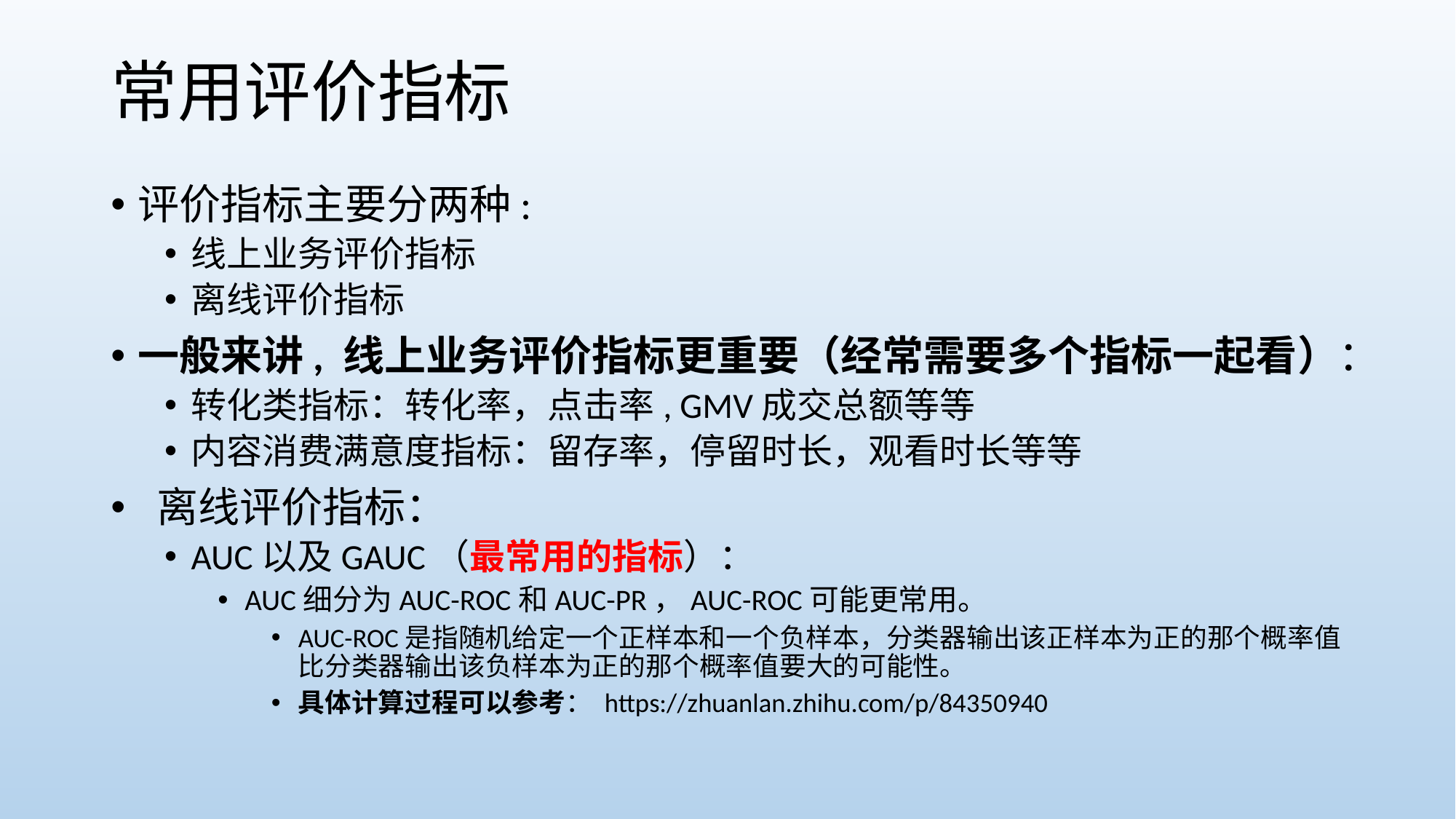

# 常用评价指标
评价指标主要分两种:
线上业务评价指标
离线评价指标
一般来讲, 线上业务评价指标更重要（经常需要多个指标一起看）：
转化类指标：转化率，点击率, GMV成交总额等等
内容消费满意度指标：留存率，停留时长，观看时长等等
 离线评价指标：
AUC以及GAUC（最常用的指标）：
AUC细分为AUC-ROC和AUC-PR，AUC-ROC可能更常用。
AUC-ROC是指随机给定一个正样本和一个负样本，分类器输出该正样本为正的那个概率值比分类器输出该负样本为正的那个概率值要大的可能性。
具体计算过程可以参考： https://zhuanlan.zhihu.com/p/84350940